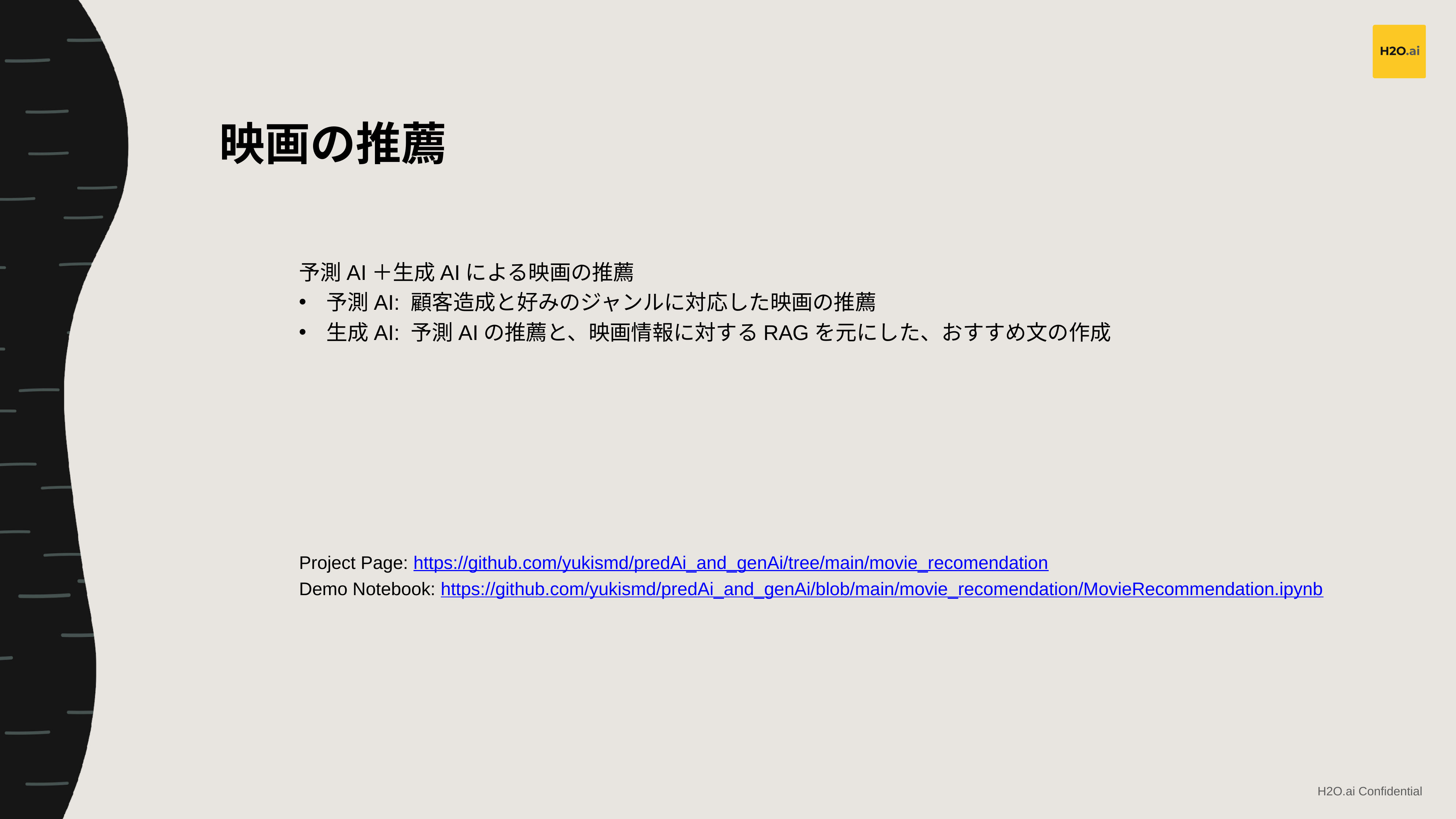

映画の推薦
予測AI＋生成AIによる映画の推薦
予測AI: 顧客造成と好みのジャンルに対応した映画の推薦
生成AI: 予測AIの推薦と、映画情報に対するRAGを元にした、おすすめ文の作成
Project Page: https://github.com/yukismd/predAi_and_genAi/tree/main/movie_recomendation
Demo Notebook: https://github.com/yukismd/predAi_and_genAi/blob/main/movie_recomendation/MovieRecommendation.ipynb